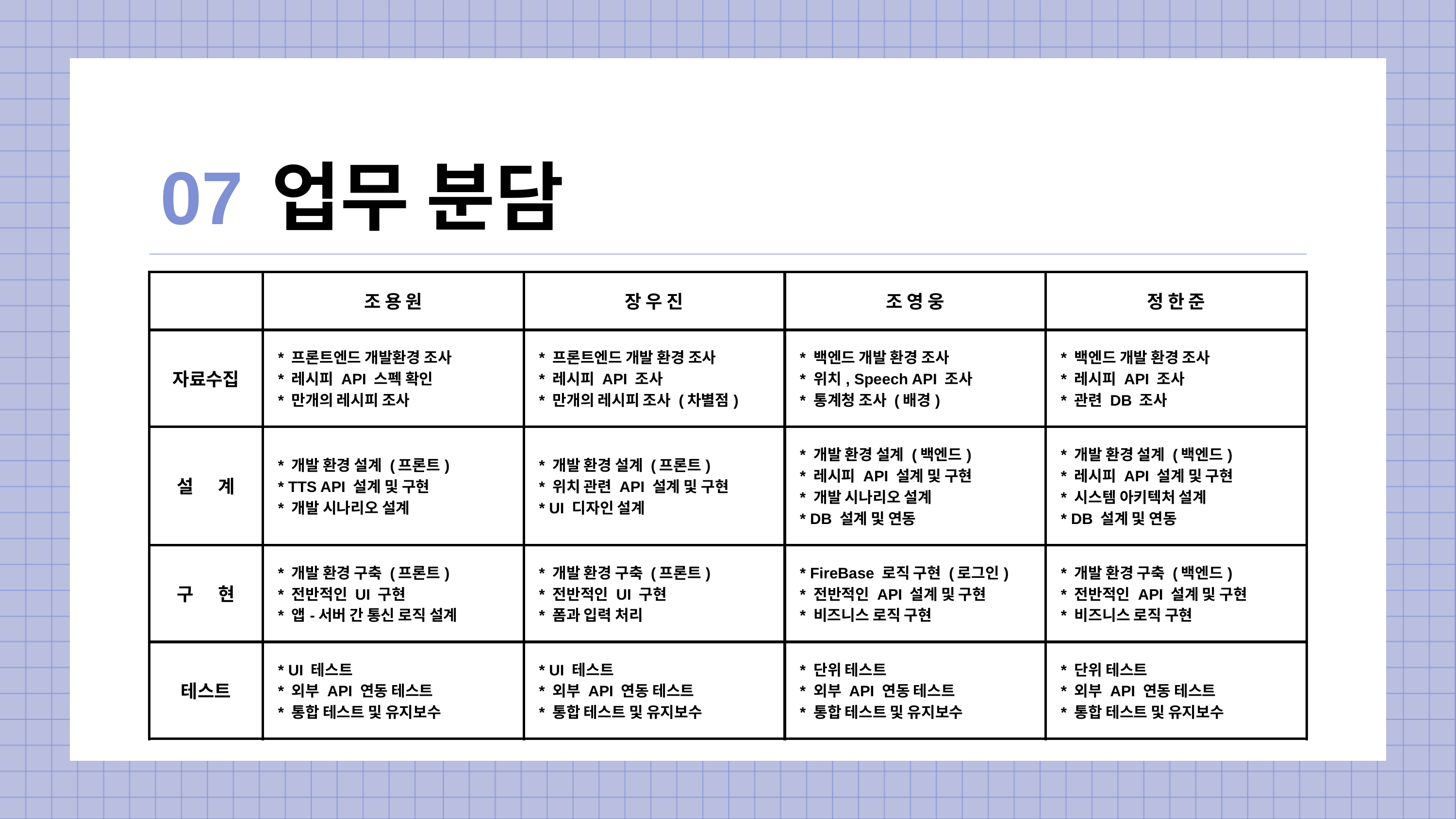

07
업무 분담

|  | 조 용 원 | 장 우 진 | 조 영 웅 | 정 한 준 |
| --- | --- | --- | --- | --- |
| 자료수집 | \* 프론트엔드 개발환경 조사 \* 레시피 API 스펙 확인 \* 만개의 레시피 조사 | \* 프론트엔드 개발 환경 조사 \* 레시피 API 조사 \* 만개의 레시피 조사 (차별점) | \* 백엔드 개발 환경 조사 \* 위치, Speech API 조사 \* 통계청 조사 (배경) | \* 백엔드 개발 환경 조사 \* 레시피 API 조사 \* 관련 DB 조사 |
| 설 계 | \* 개발 환경 설계 (프론트) \* TTS API 설계 및 구현 \* 개발 시나리오 설계 | \* 개발 환경 설계 (프론트) \* 위치 관련 API 설계 및 구현 \* UI 디자인 설계 | \* 개발 환경 설계 (백엔드) \* 레시피 API 설계 및 구현 \* 개발 시나리오 설계 \* DB 설계 및 연동 | \* 개발 환경 설계 (백엔드) \* 레시피 API 설계 및 구현 \* 시스템 아키텍처 설계 \* DB 설계 및 연동 |
| 구 현 | \* 개발 환경 구축 (프론트) \* 전반적인 UI 구현 \* 앱-서버 간 통신 로직 설계 | \* 개발 환경 구축 (프론트) \* 전반적인 UI 구현 \* 폼과 입력 처리 | \* FireBase 로직 구현 (로그인) \* 전반적인 API 설계 및 구현 \* 비즈니스 로직 구현 | \* 개발 환경 구축 (백엔드) \* 전반적인 API 설계 및 구현 \* 비즈니스 로직 구현 |
| 테스트 | \* UI 테스트 \* 외부 API 연동 테스트 \* 통합 테스트 및 유지보수 | \* UI 테스트 \* 외부 API 연동 테스트 \* 통합 테스트 및 유지보수 | \* 단위 테스트 \* 외부 API 연동 테스트 \* 통합 테스트 및 유지보수 | \* 단위 테스트 \* 외부 API 연동 테스트 \* 통합 테스트 및 유지보수 |